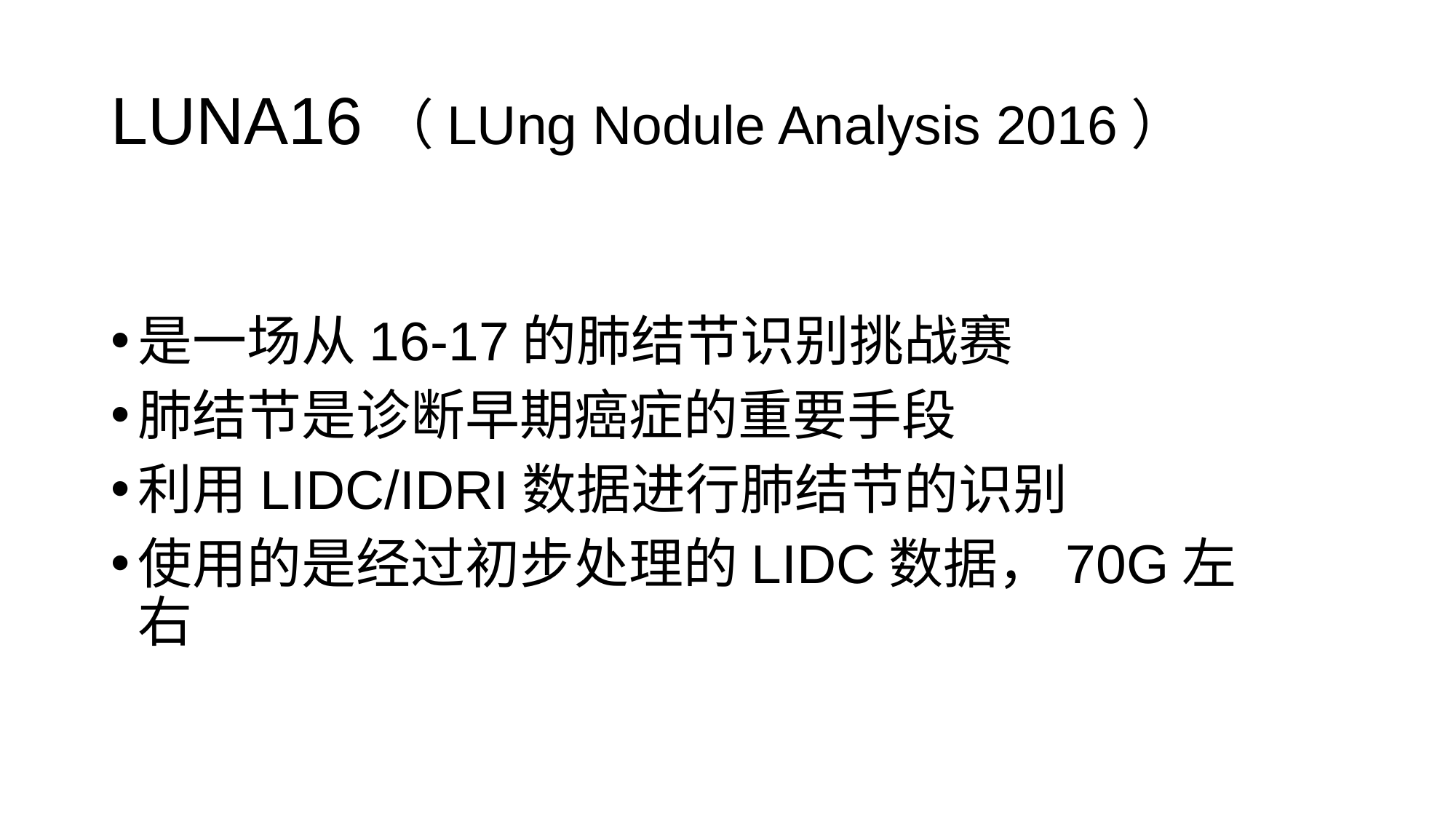

# LUNA16（LUng Nodule Analysis 2016）
是一场从16-17的肺结节识别挑战赛
肺结节是诊断早期癌症的重要手段
利用LIDC/IDRI数据进行肺结节的识别
使用的是经过初步处理的LIDC数据，70G左右